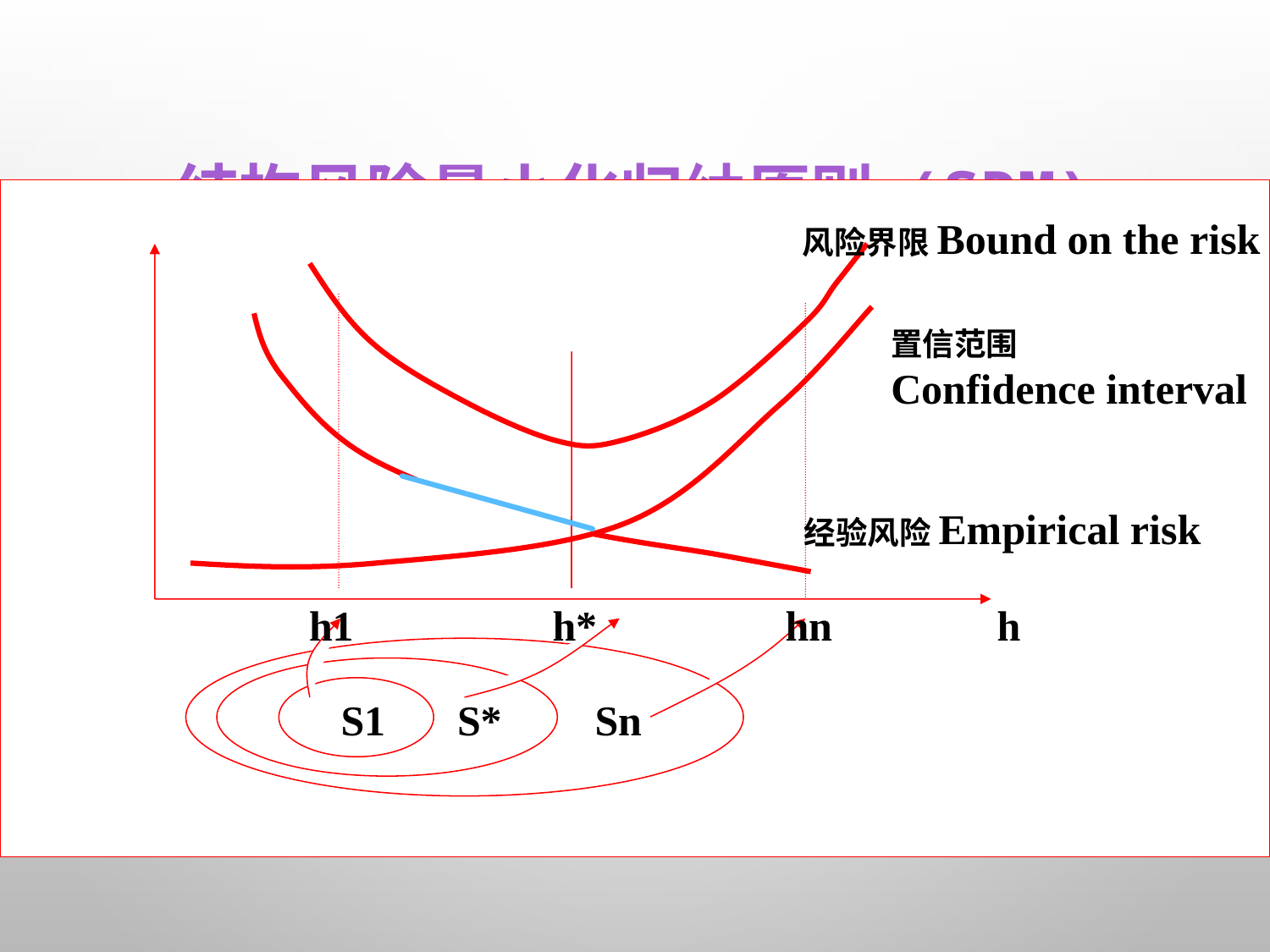

# 结构风险最小化归纳原则 (SRM)

风险界限Bound on the risk

置信范围
Confidence interval

经验风险Empirical risk
h1
h*
hn
h

 Sn
        S*

S1
S*
Sn
史忠植 人工智能导论： 机器学习
2021/11/3
57